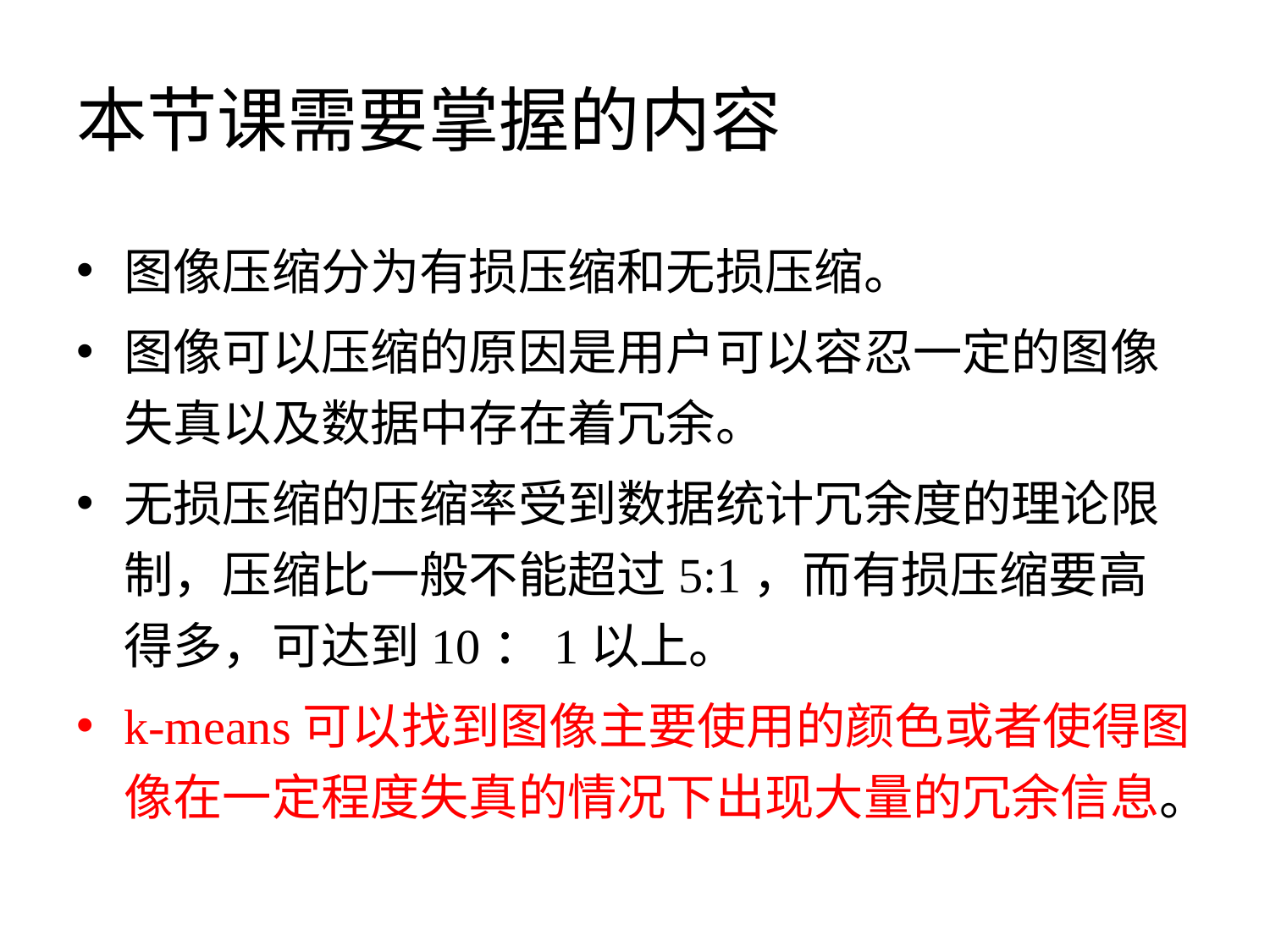

# 本节课需要掌握的内容
图像压缩分为有损压缩和无损压缩。
图像可以压缩的原因是用户可以容忍一定的图像失真以及数据中存在着冗余。
无损压缩的压缩率受到数据统计冗余度的理论限制，压缩比一般不能超过5:1，而有损压缩要高得多，可达到10：1以上。
k-means可以找到图像主要使用的颜色或者使得图像在一定程度失真的情况下出现大量的冗余信息。